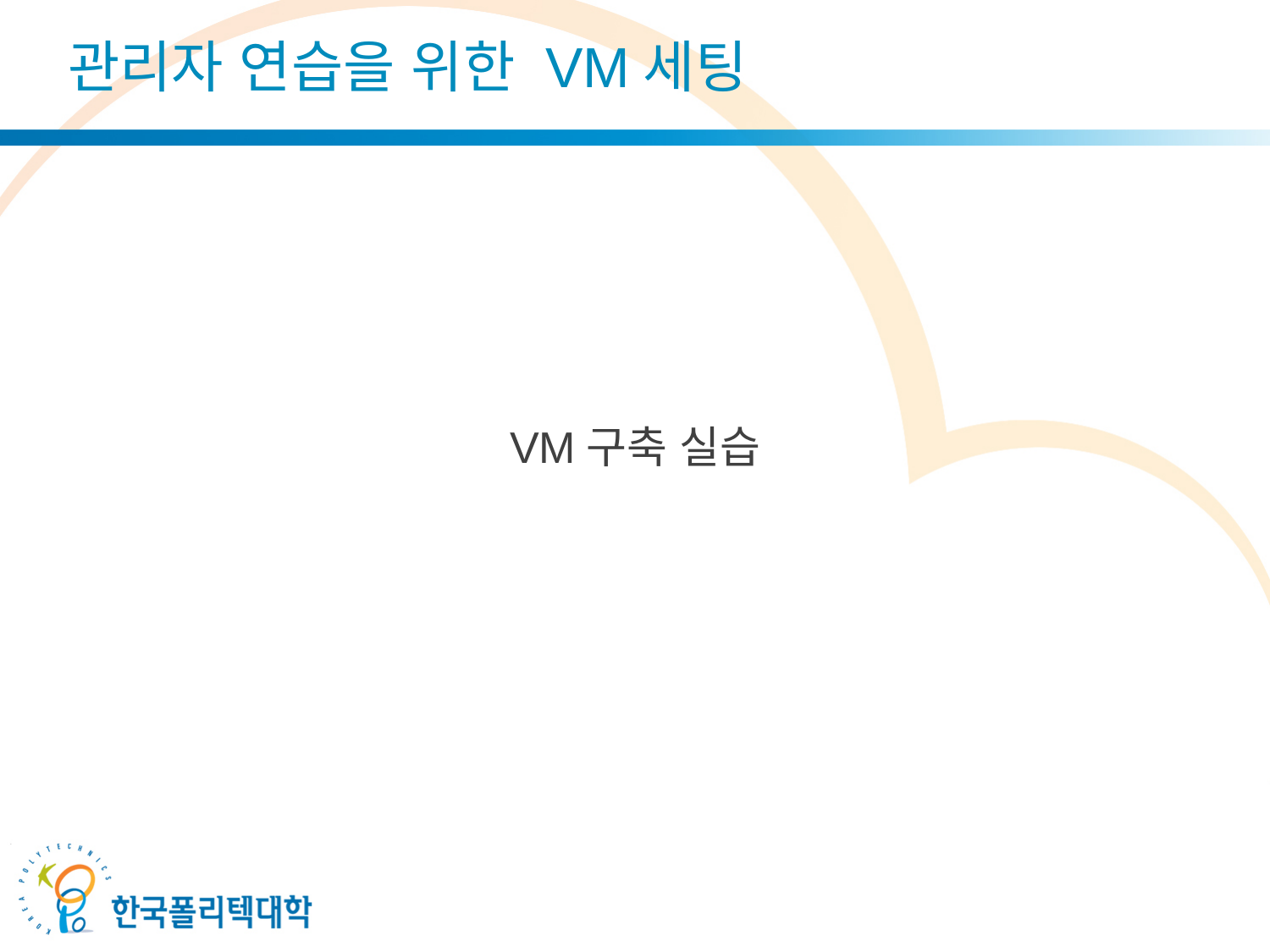

# 관리자 연습을 위한 VM세팅

VM구축 실습